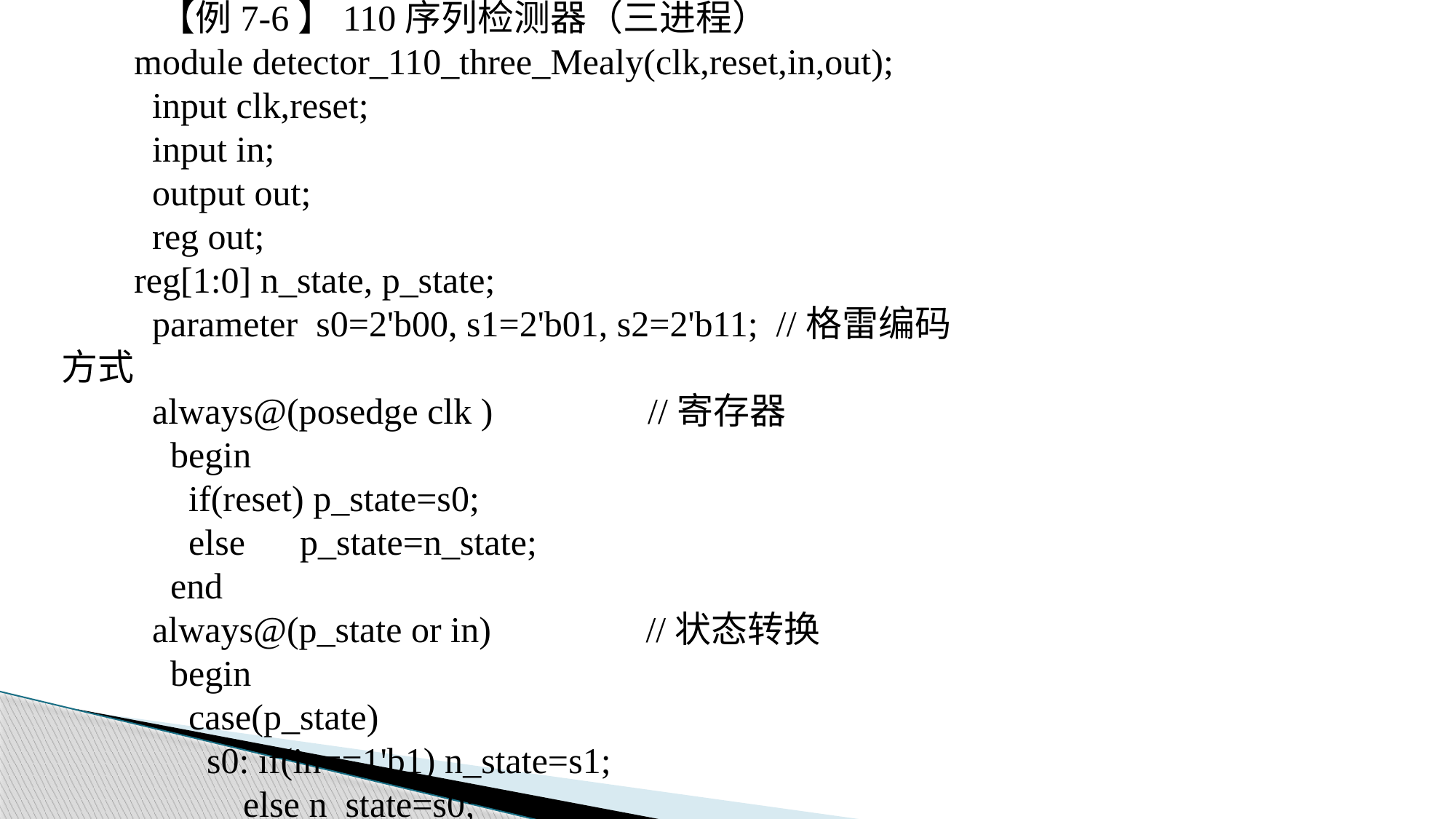

【例7-6】110序列检测器（三进程）
module detector_110_three_Mealy(clk,reset,in,out);
  input clk,reset;
  input in;
  output out;
  reg out;
reg[1:0] n_state, p_state;
  parameter  s0=2'b00, s1=2'b01, s2=2'b11;  //格雷编码方式
  always@(posedge clk )                 //寄存器
    begin
      if(reset) p_state=s0;
      else      p_state=n_state;
    end
  always@(p_state or in)                 //状态转换
    begin
      case(p_state)
        s0: if(in==1'b1) n_state=s1;
            else n_state=s0;